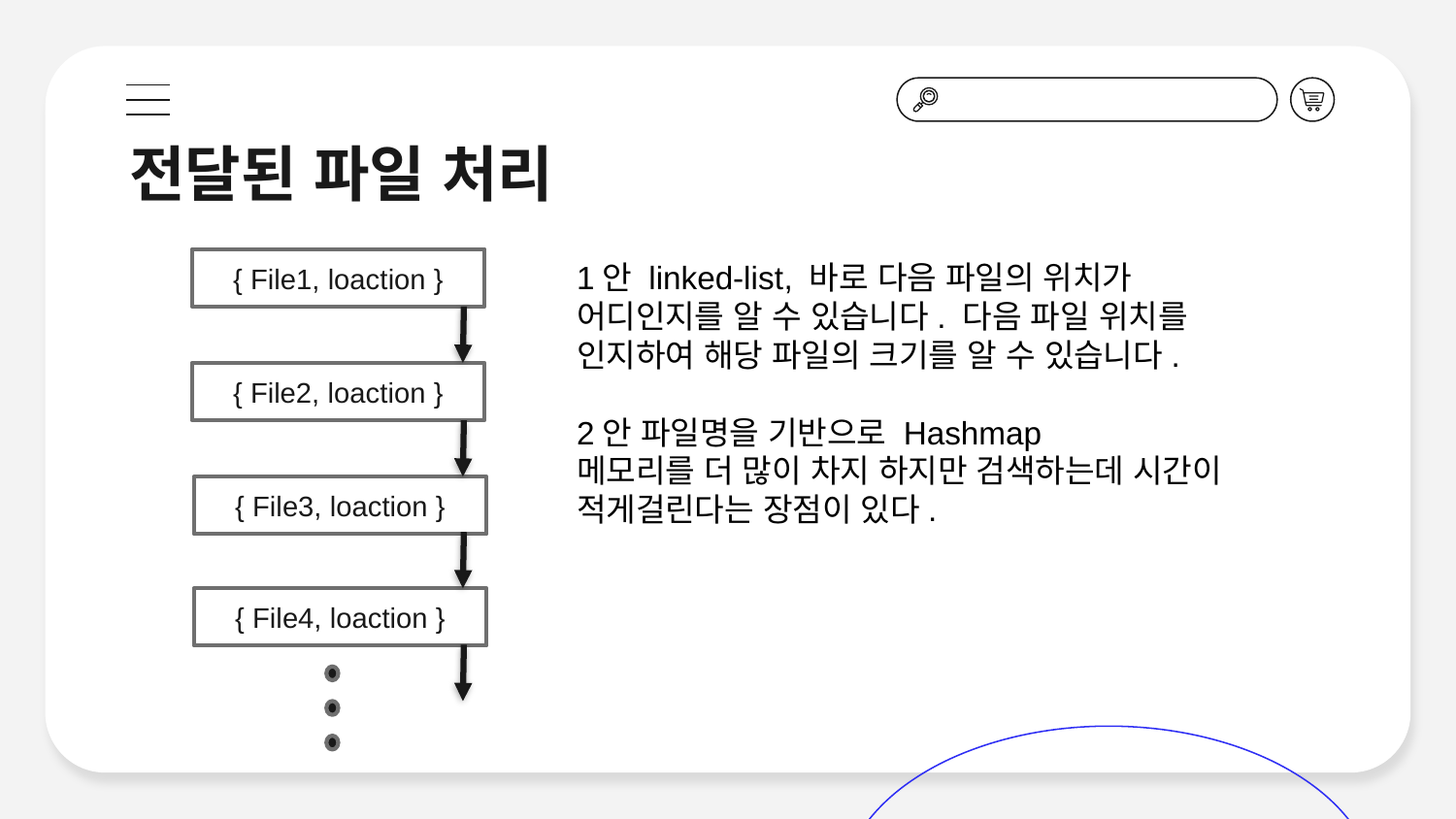

# 전달된 파일 처리
{ File1, loaction }
1안 linked-list, 바로 다음 파일의 위치가 어디인지를 알 수 있습니다. 다음 파일 위치를 인지하여 해당 파일의 크기를 알 수 있습니다.

2안 파일명을 기반으로 Hashmap
메모리를 더 많이 차지 하지만 검색하는데 시간이 적게걸린다는 장점이 있다.
{ File2, loaction }
{ File3, loaction }
{ File4, loaction }